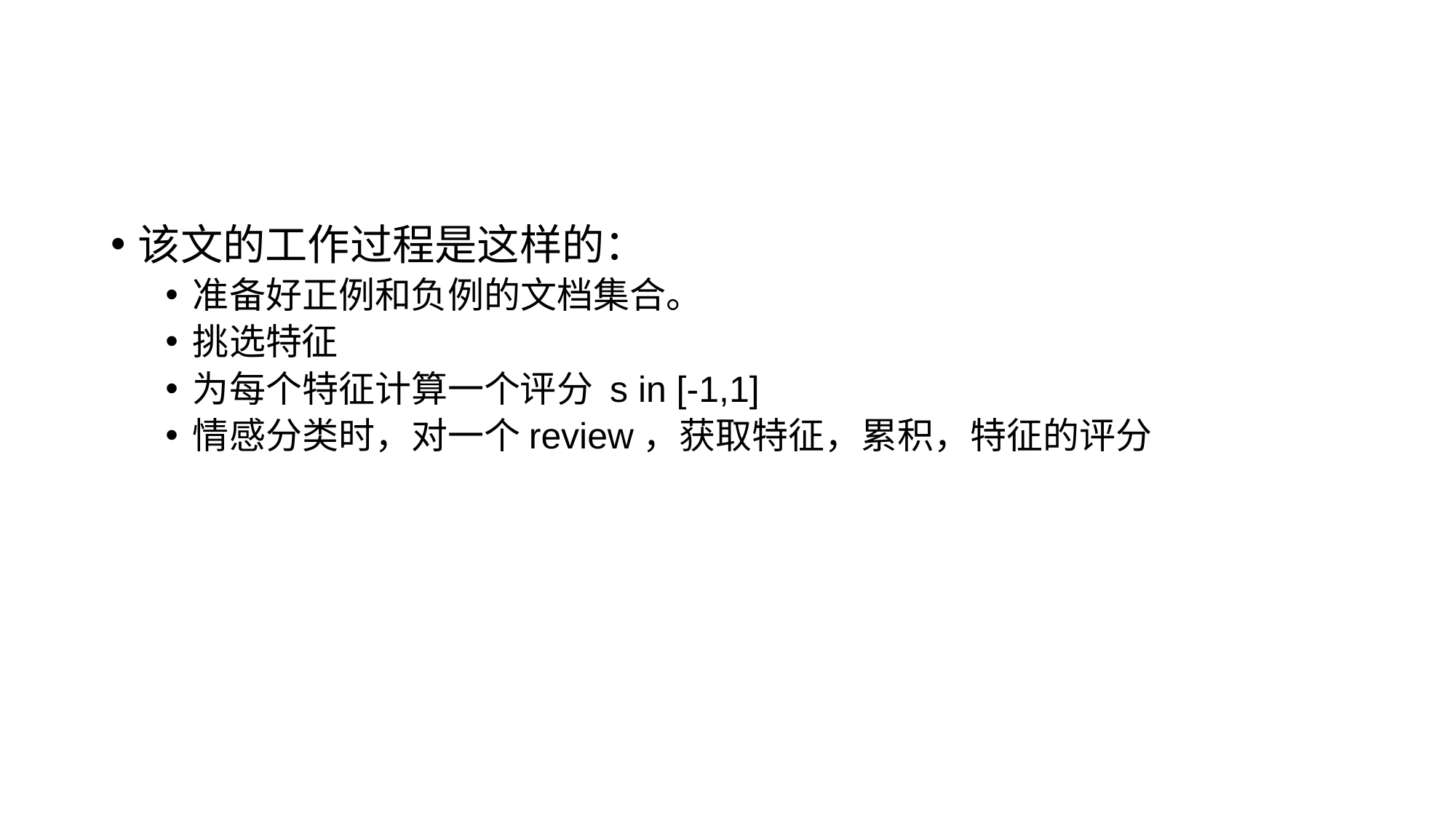

#
该文的工作过程是这样的：
准备好正例和负例的文档集合。
挑选特征
为每个特征计算一个评分 s in [-1,1]
情感分类时，对一个review，获取特征，累积，特征的评分